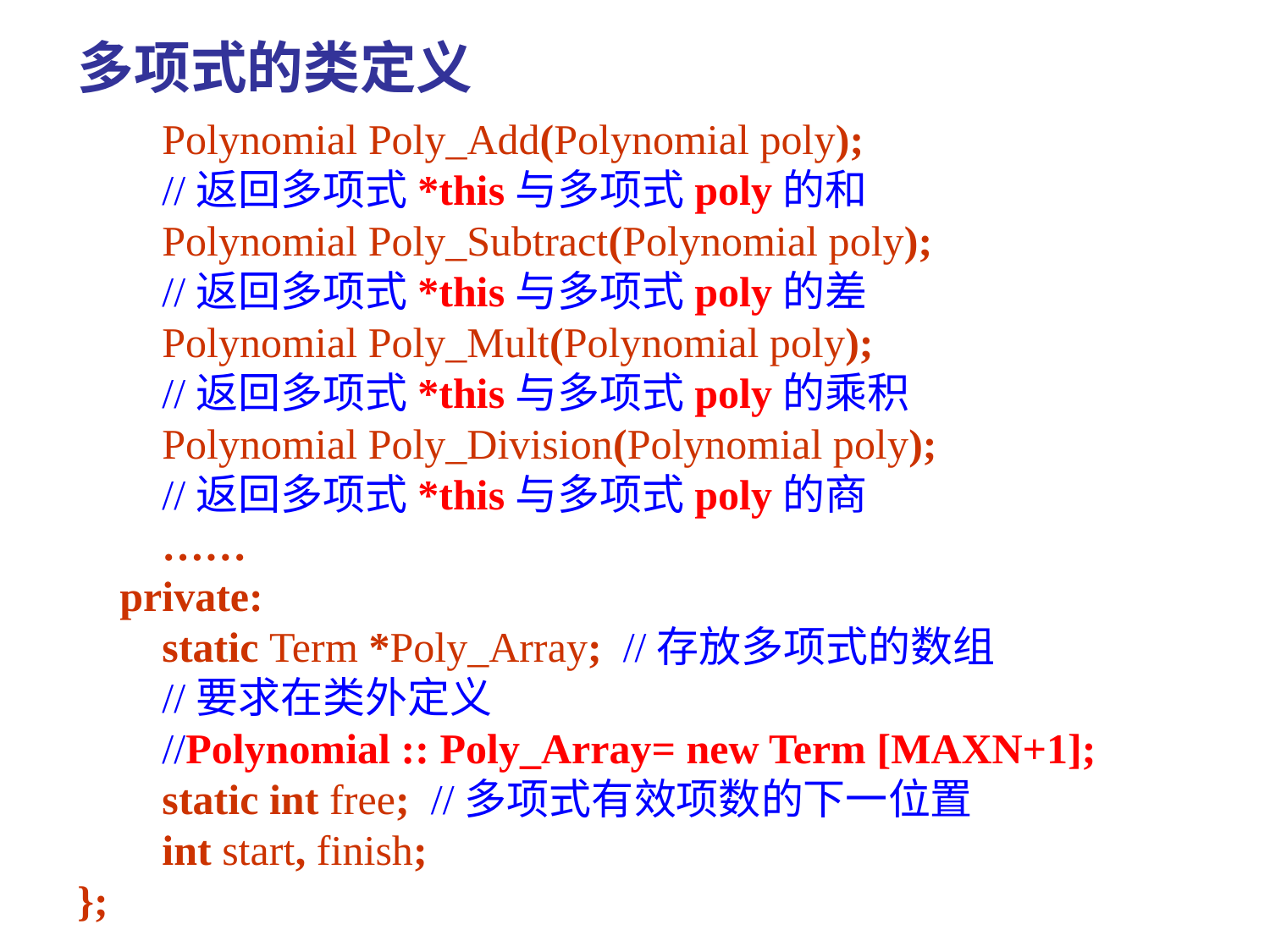

多项式的类定义
        Polynomial Poly_Add(Polynomial poly);
        //返回多项式*this与多项式poly的和
        Polynomial Poly_Subtract(Polynomial poly);
        //返回多项式*this与多项式poly的差
        Polynomial Poly_Mult(Polynomial poly);
        //返回多项式*this与多项式poly的乘积
        Polynomial Poly_Division(Polynomial poly);
        //返回多项式*this与多项式poly的商
        ……
    private:
        static Term *Poly_Array;  //存放多项式的数组
        //要求在类外定义
        //Polynomial :: Poly_Array= new Term [MAXN+1];
        static int free;  //多项式有效项数的下一位置
        int start, finish;
};
69